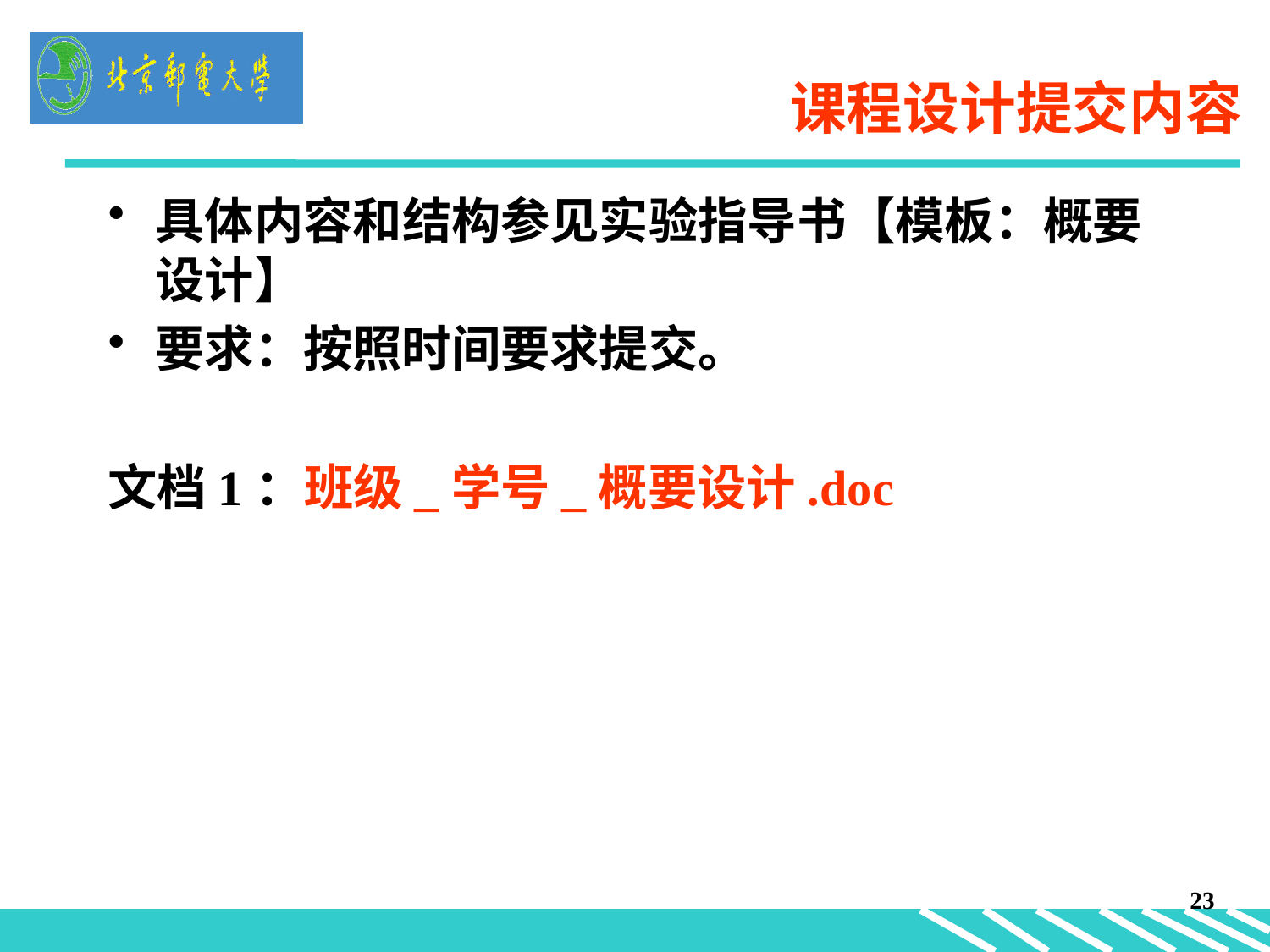

# 课程设计提交内容
具体内容和结构参见实验指导书【模板：概要设计】
要求：按照时间要求提交。

文档1：班级_学号_概要设计.doc

23